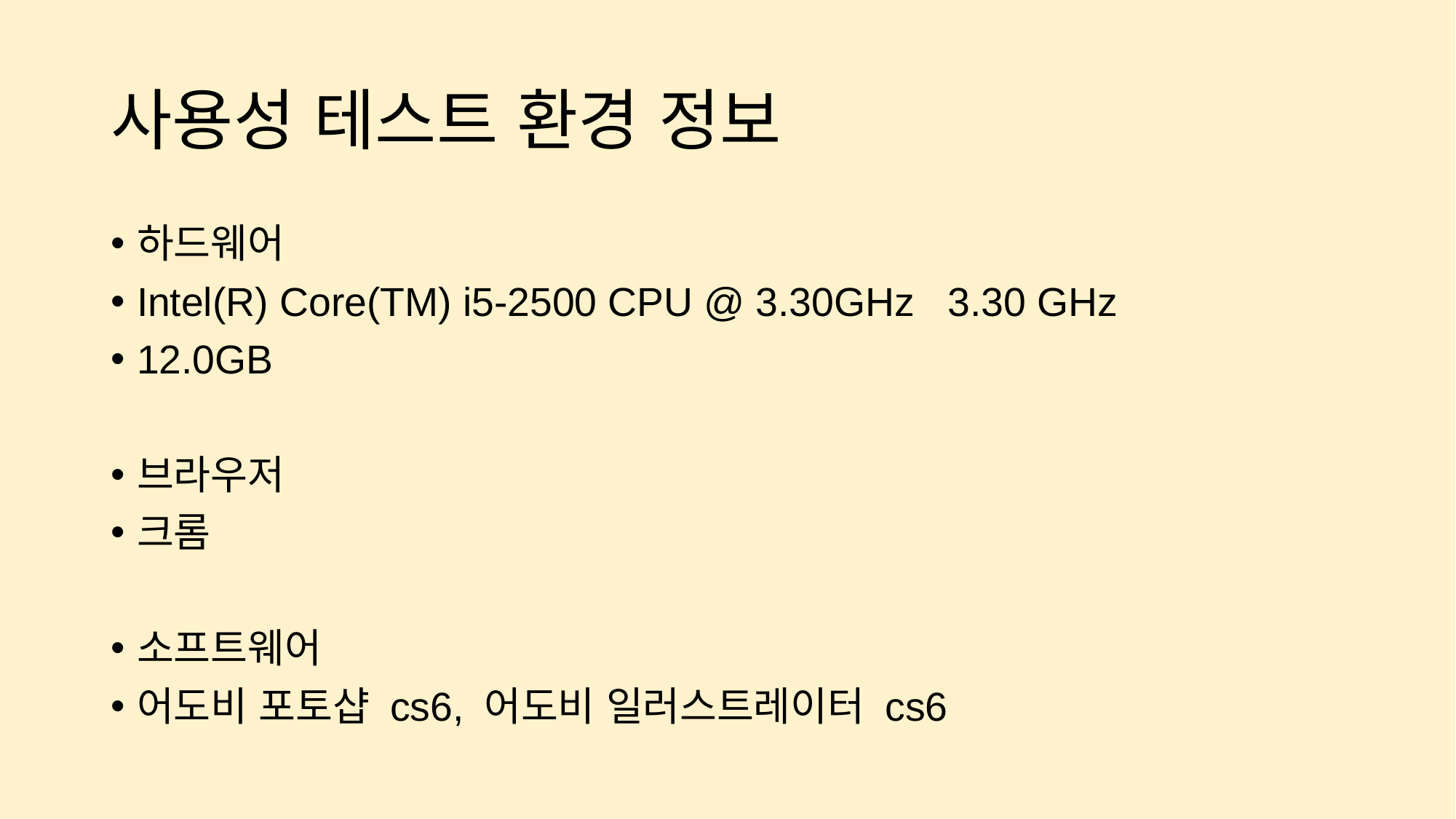

# 사용성 테스트 환경 정보
하드웨어
Intel(R) Core(TM) i5-2500 CPU @ 3.30GHz   3.30 GHz
12.0GB

브라우저
크롬

소프트웨어
어도비 포토샵 cs6, 어도비 일러스트레이터 cs6